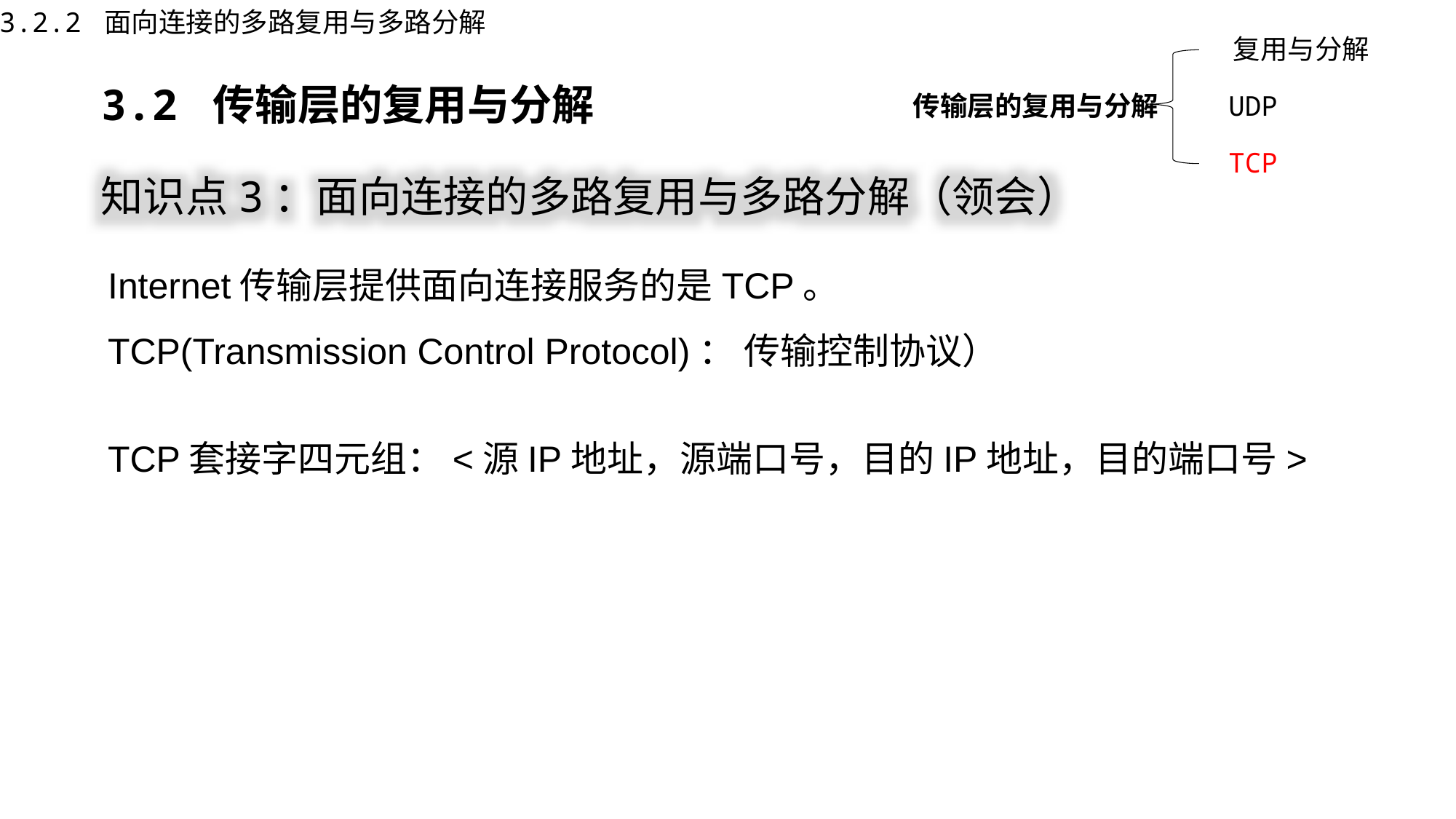

3.2.2 面向连接的多路复用与多路分解
复用与分解

传输层的复用与分解
UDP
TCP
3.2 传输层的复用与分解
知识点3：面向连接的多路复用与多路分解（领会）
Internet传输层提供面向连接服务的是TCP。
TCP(Transmission Control Protocol)： 传输控制协议）
TCP套接字四元组：<源IP地址，源端口号，目的IP地址，目的端口号>